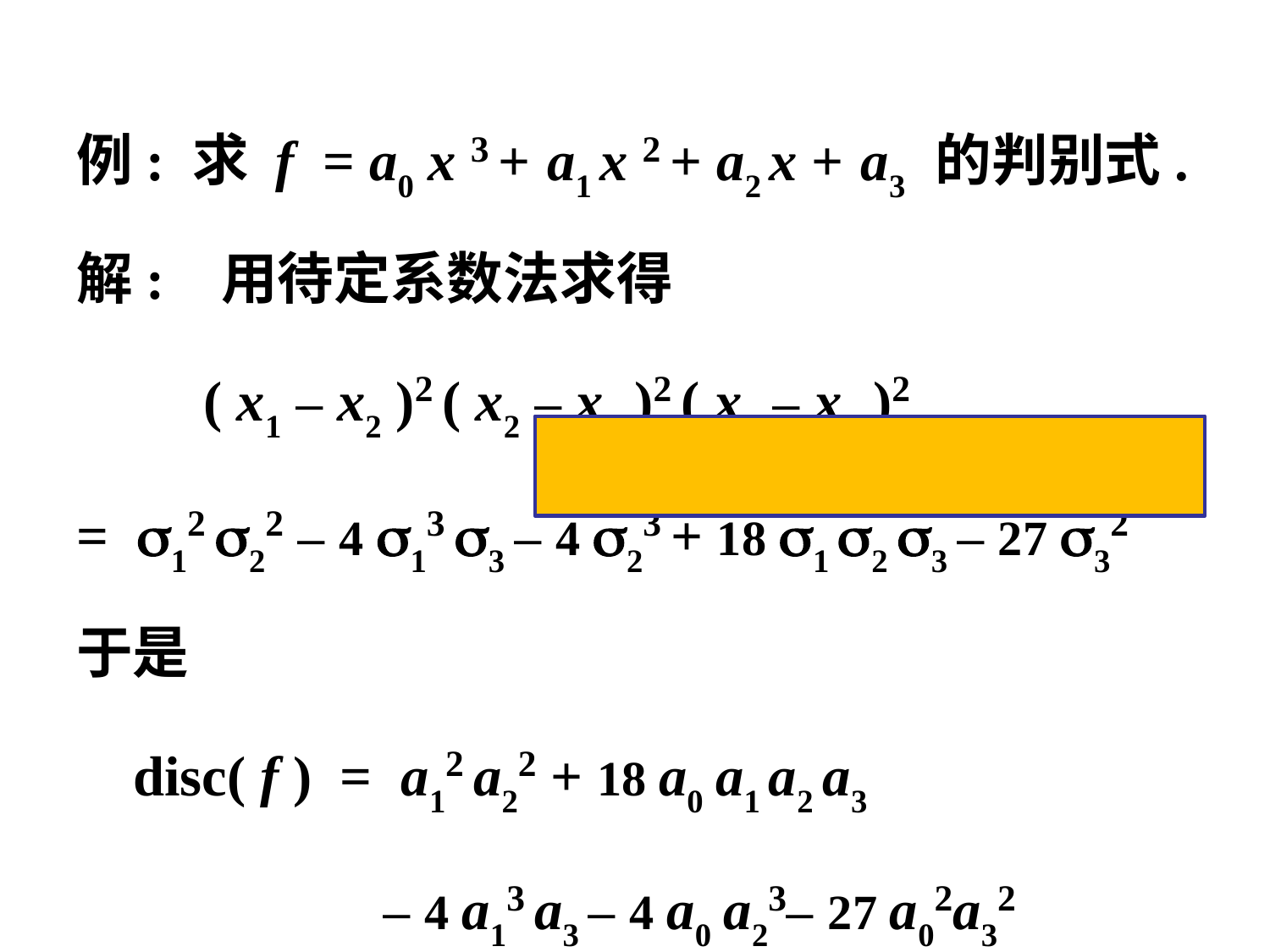

例: 求 f  = a0 x 3 +  a1 x 2 + a2 x +  a3  的判别式.
解:   用待定系数法求得
         ( x1 – x2 )2 ( x2 – x3 )2 ( x3 – x1 )2
=  σ12 σ22 – 4 σ13 σ3 – 4 σ23 + 18 σ1 σ2 σ3 – 27 σ32
于是
    disc( f )  =  a12 a22 + 18 a0 a1 a2 a3
                                 – 4 a13 a3 – 4 a0 a23– 27 a02a32